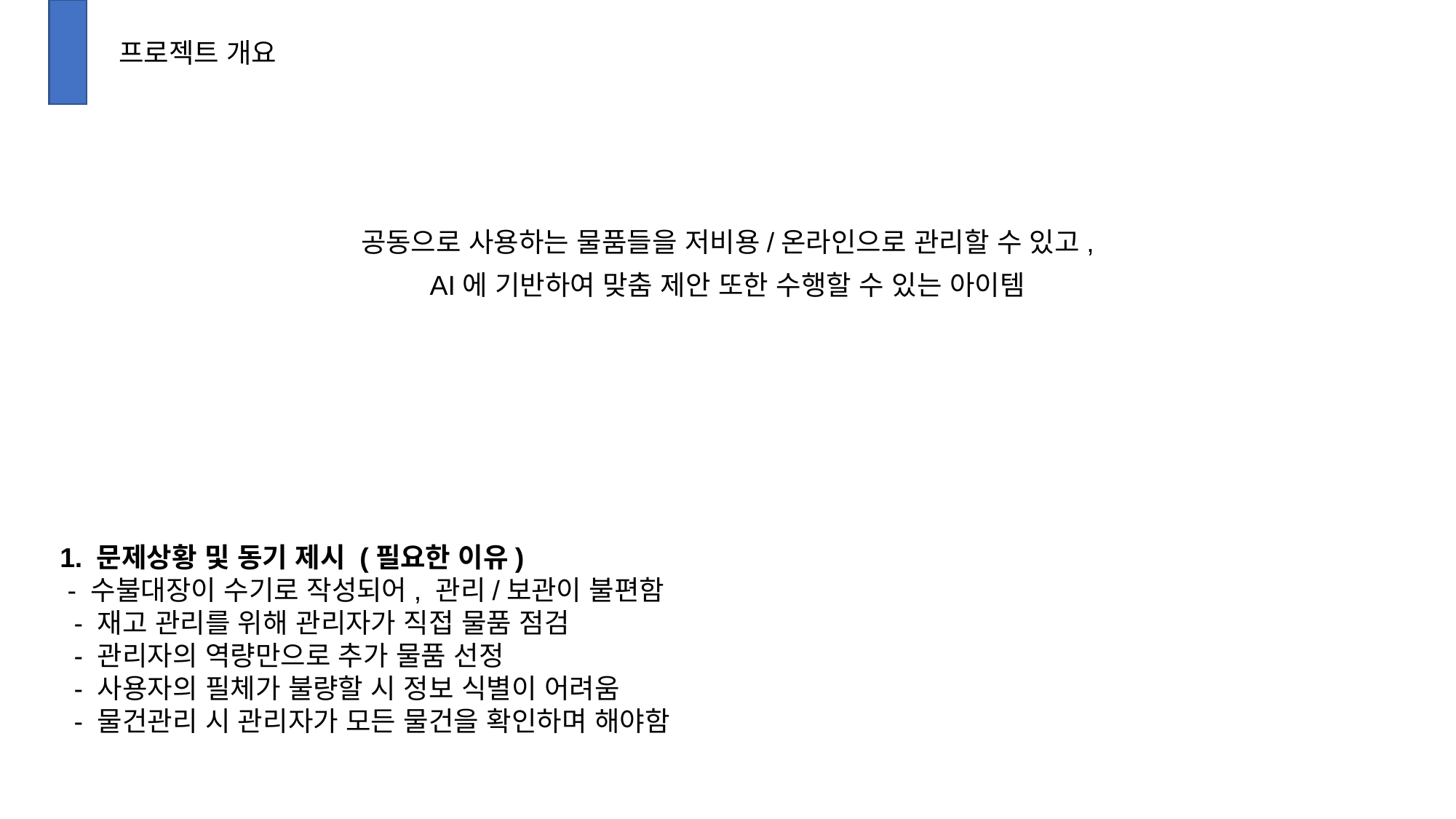

프로젝트 개요
공동으로 사용하는 물품들을 저비용/온라인으로 관리할 수 있고,
AI에 기반하여 맞춤 제안 또한 수행할 수 있는 아이템
1. 문제상황 및 동기 제시 (필요한 이유)
 - 수불대장이 수기로 작성되어, 관리/보관이 불편함
 - 재고 관리를 위해 관리자가 직접 물품 점검
 - 관리자의 역량만으로 추가 물품 선정
 - 사용자의 필체가 불량할 시 정보 식별이 어려움
 - 물건관리 시 관리자가 모든 물건을 확인하며 해야함